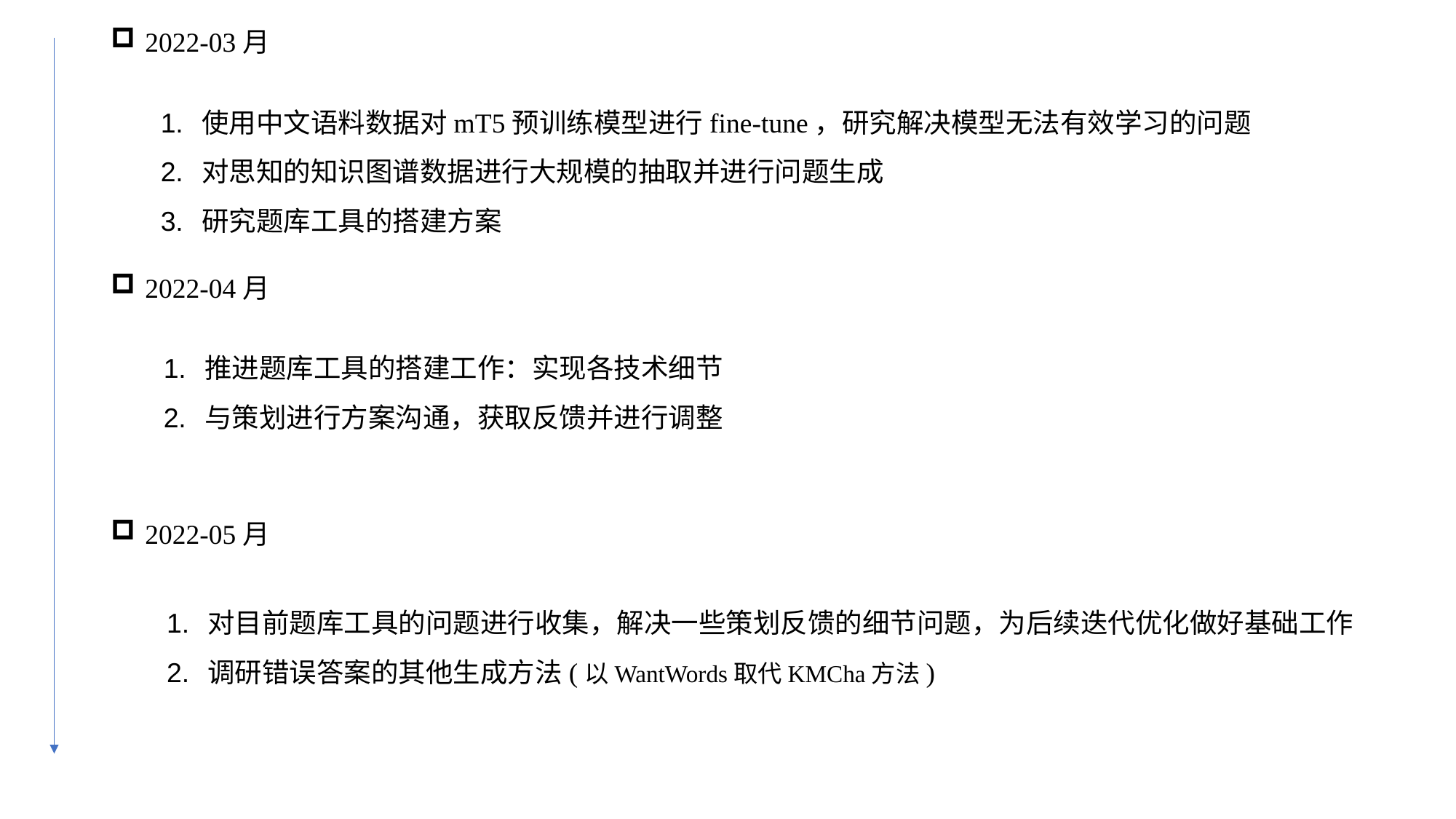

2022-03月
使用中文语料数据对mT5预训练模型进行fine-tune，研究解决模型无法有效学习的问题
对思知的知识图谱数据进行大规模的抽取并进行问题生成
研究题库工具的搭建方案
2022-04月
推进题库工具的搭建工作：实现各技术细节
与策划进行方案沟通，获取反馈并进行调整
2022-05月
对目前题库工具的问题进行收集，解决一些策划反馈的细节问题，为后续迭代优化做好基础工作
调研错误答案的其他生成方法(以WantWords取代KMCha方法)